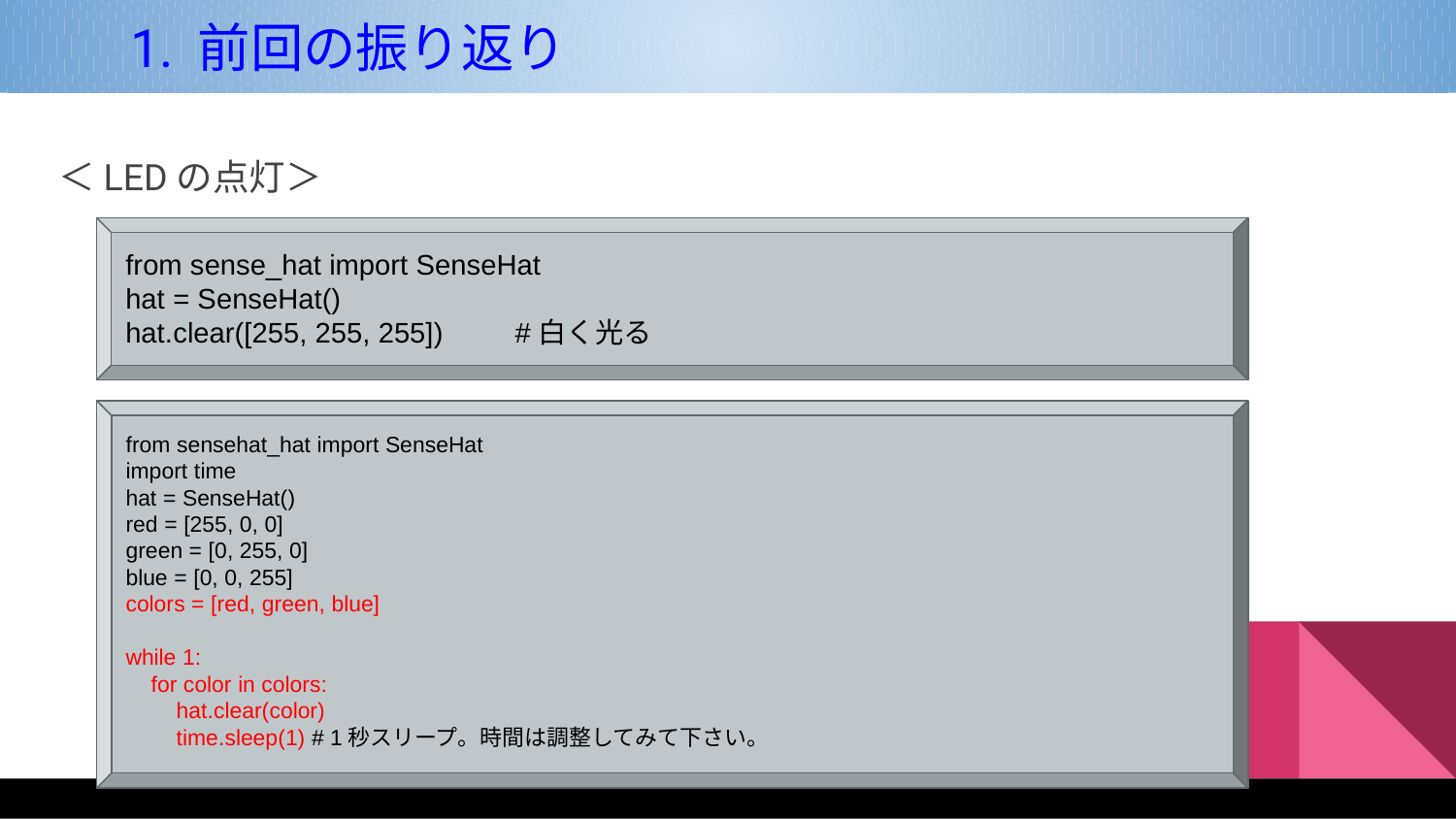

1. 前回の振り返り
＜LEDの点灯＞
from sense_hat import SenseHat
hat = SenseHat()
hat.clear([255, 255, 255])         #白く光る
from sensehat_hat import SenseHat
import time
hat = SenseHat()
red = [255, 0, 0]
green = [0, 255, 0]
blue = [0, 0, 255]
colors = [red, green, blue]

while 1:
    for color in colors:
        hat.clear(color)
        time.sleep(1) # 1秒スリープ。時間は調整してみて下さい。